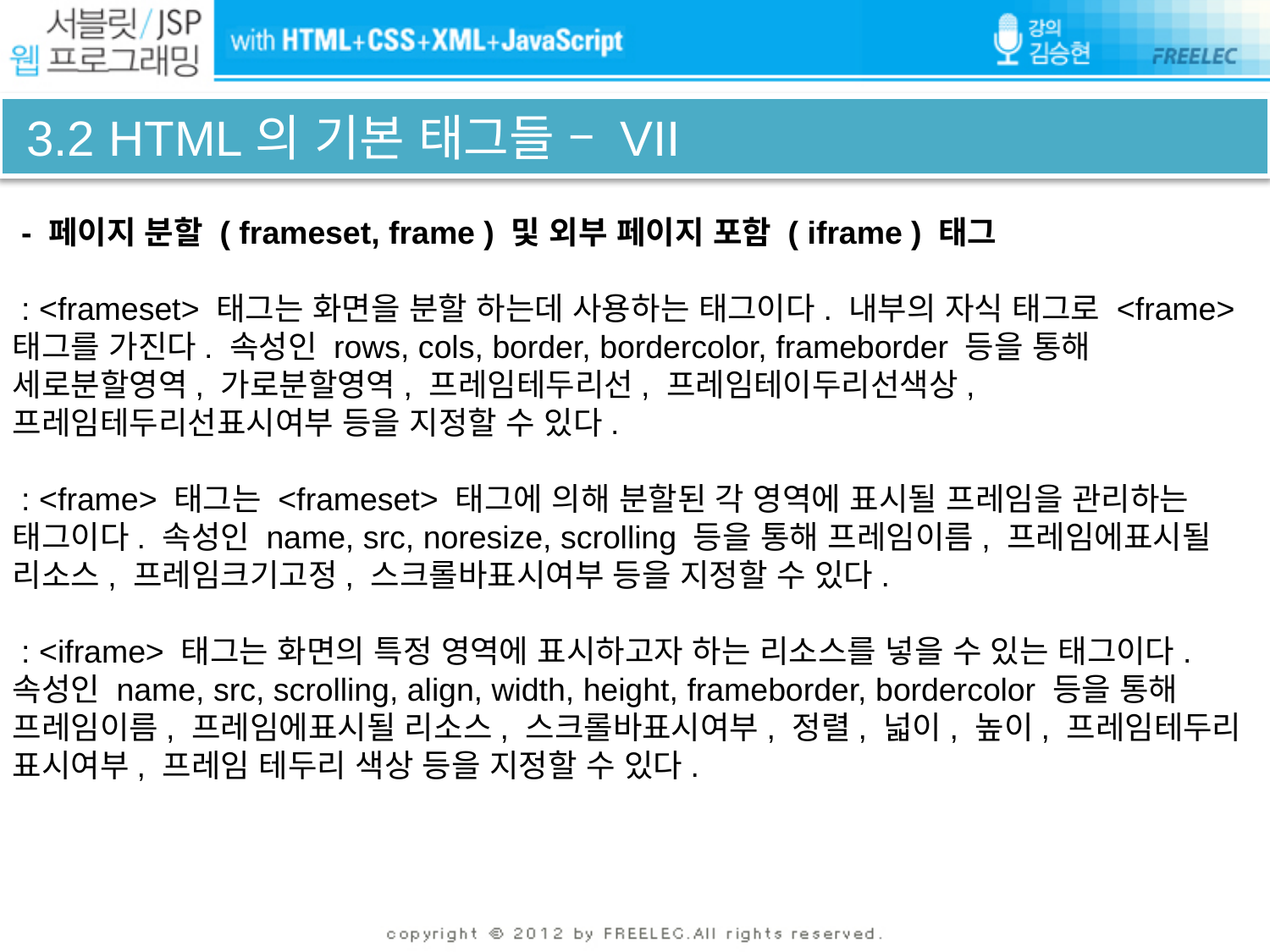

# 3.2 HTML의 기본 태그들 – VII
 - 페이지 분할 ( frameset, frame ) 및 외부 페이지 포함 ( iframe ) 태그

 : <frameset> 태그는 화면을 분할 하는데 사용하는 태그이다. 내부의 자식 태그로 <frame> 태그를 가진다. 속성인 rows, cols, border, bordercolor, frameborder 등을 통해 세로분할영역, 가로분할영역, 프레임테두리선, 프레임테이두리선색상, 프레임테두리선표시여부 등을 지정할 수 있다.

 : <frame> 태그는 <frameset> 태그에 의해 분할된 각 영역에 표시될 프레임을 관리하는 태그이다. 속성인 name, src, noresize, scrolling 등을 통해 프레임이름, 프레임에표시될 리소스, 프레임크기고정, 스크롤바표시여부 등을 지정할 수 있다.

 : <iframe> 태그는 화면의 특정 영역에 표시하고자 하는 리소스를 넣을 수 있는 태그이다. 속성인 name, src, scrolling, align, width, height, frameborder, bordercolor 등을 통해 프레임이름, 프레임에표시될 리소스, 스크롤바표시여부, 정렬, 넓이, 높이, 프레임테두리 표시여부, 프레임 테두리 색상 등을 지정할 수 있다.